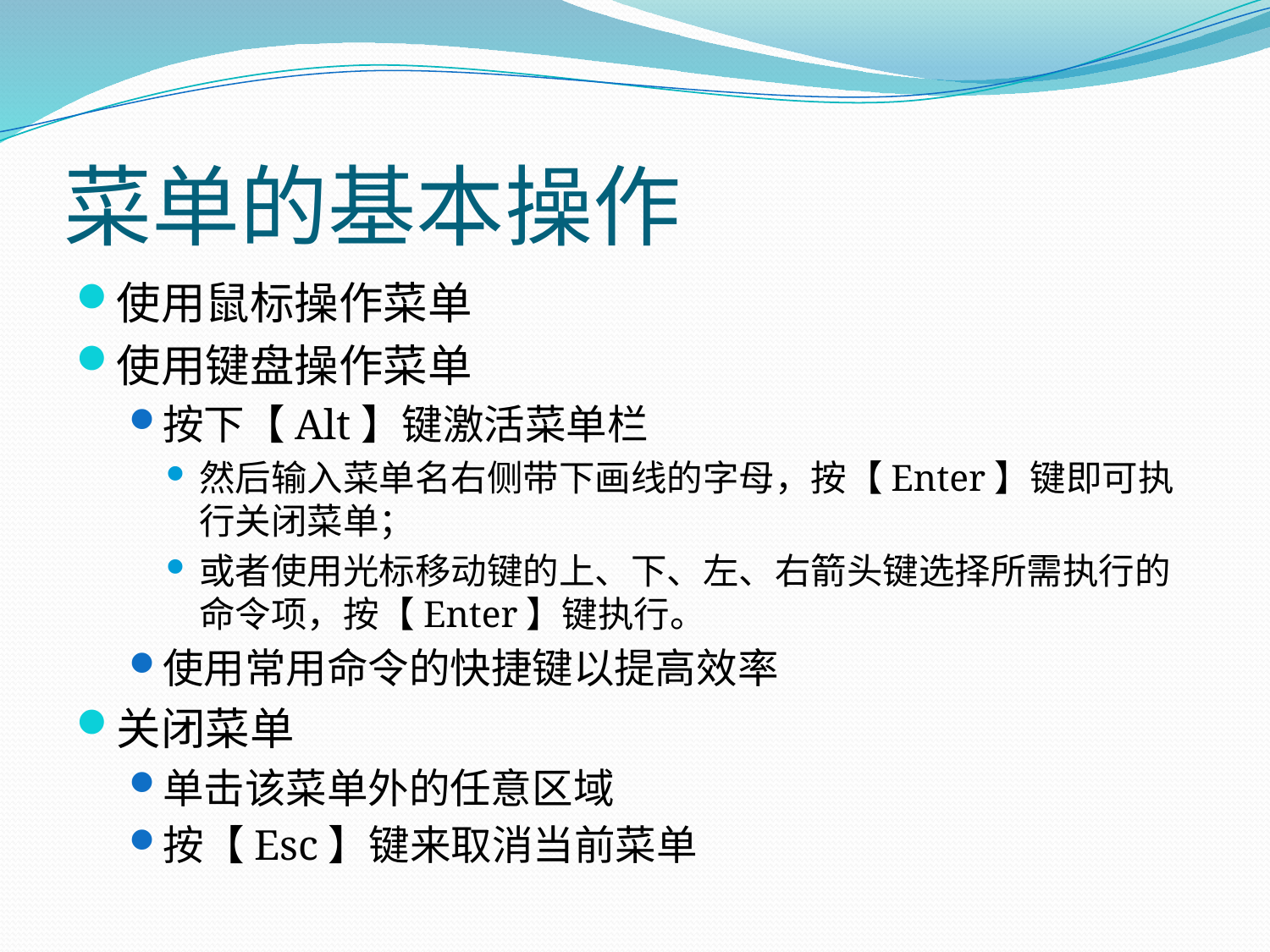

# 菜单的基本操作
使用鼠标操作菜单
使用键盘操作菜单
按下【Alt】键激活菜单栏
然后输入菜单名右侧带下画线的字母，按【Enter】键即可执行关闭菜单；
或者使用光标移动键的上、下、左、右箭头键选择所需执行的命令项，按【Enter】键执行。
使用常用命令的快捷键以提高效率
关闭菜单
单击该菜单外的任意区域
按【Esc】键来取消当前菜单